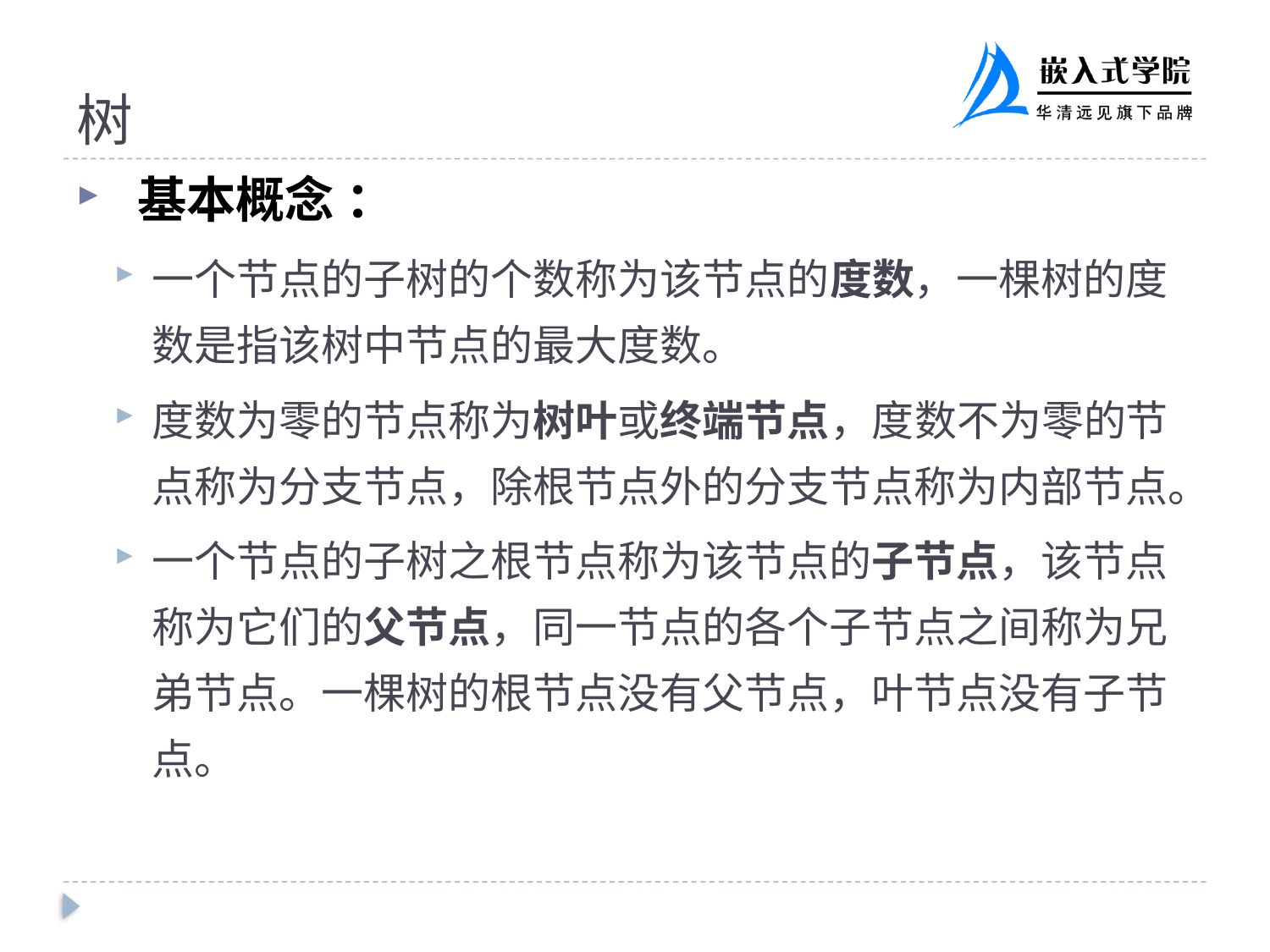

# 树
 基本概念 ：
一个节点的子树的个数称为该节点的度数，一棵树的度数是指该树中节点的最大度数。
度数为零的节点称为树叶或终端节点，度数不为零的节点称为分支节点，除根节点外的分支节点称为内部节点。
一个节点的子树之根节点称为该节点的子节点，该节点称为它们的父节点，同一节点的各个子节点之间称为兄弟节点。一棵树的根节点没有父节点，叶节点没有子节点。
119